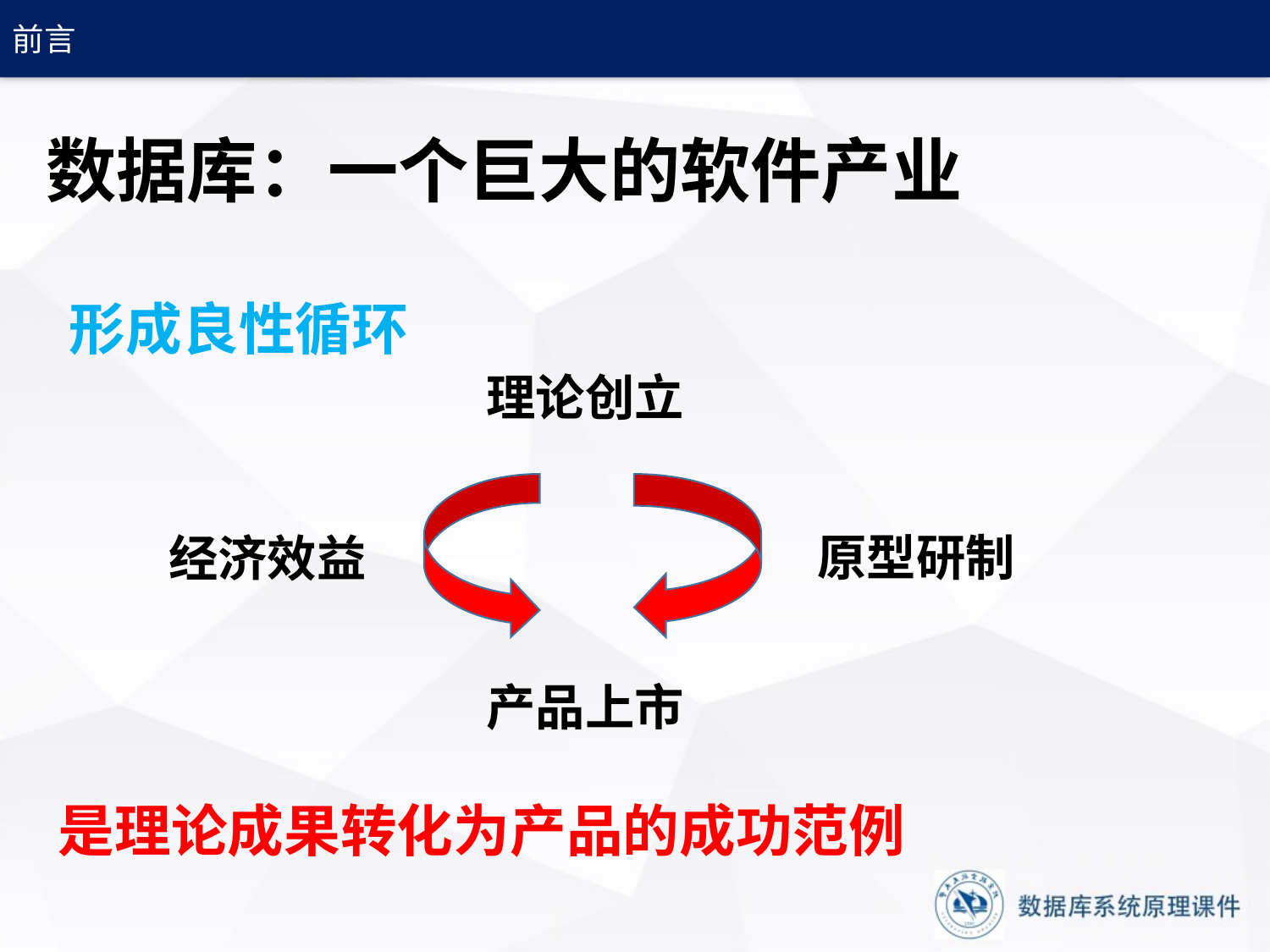

前言
# 数据库：一个巨大的软件产业
形成良性循环
理论创立

原型研制
经济效益
产品上市
是理论成果转化为产品的成功范例